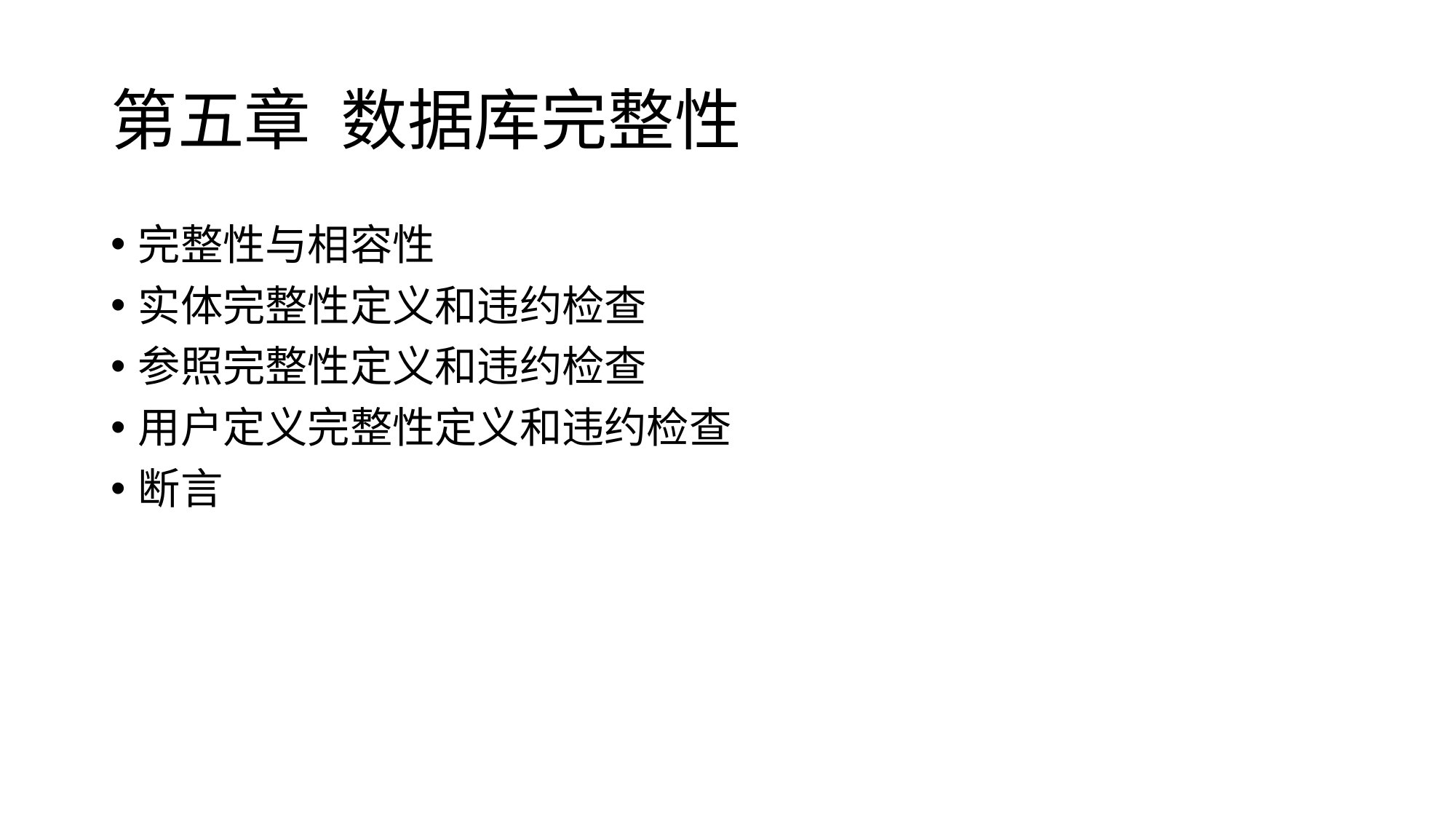

# 第五章  数据库完整性
完整性与相容性
实体完整性定义和违约检查
参照完整性定义和违约检查
用户定义完整性定义和违约检查
断言